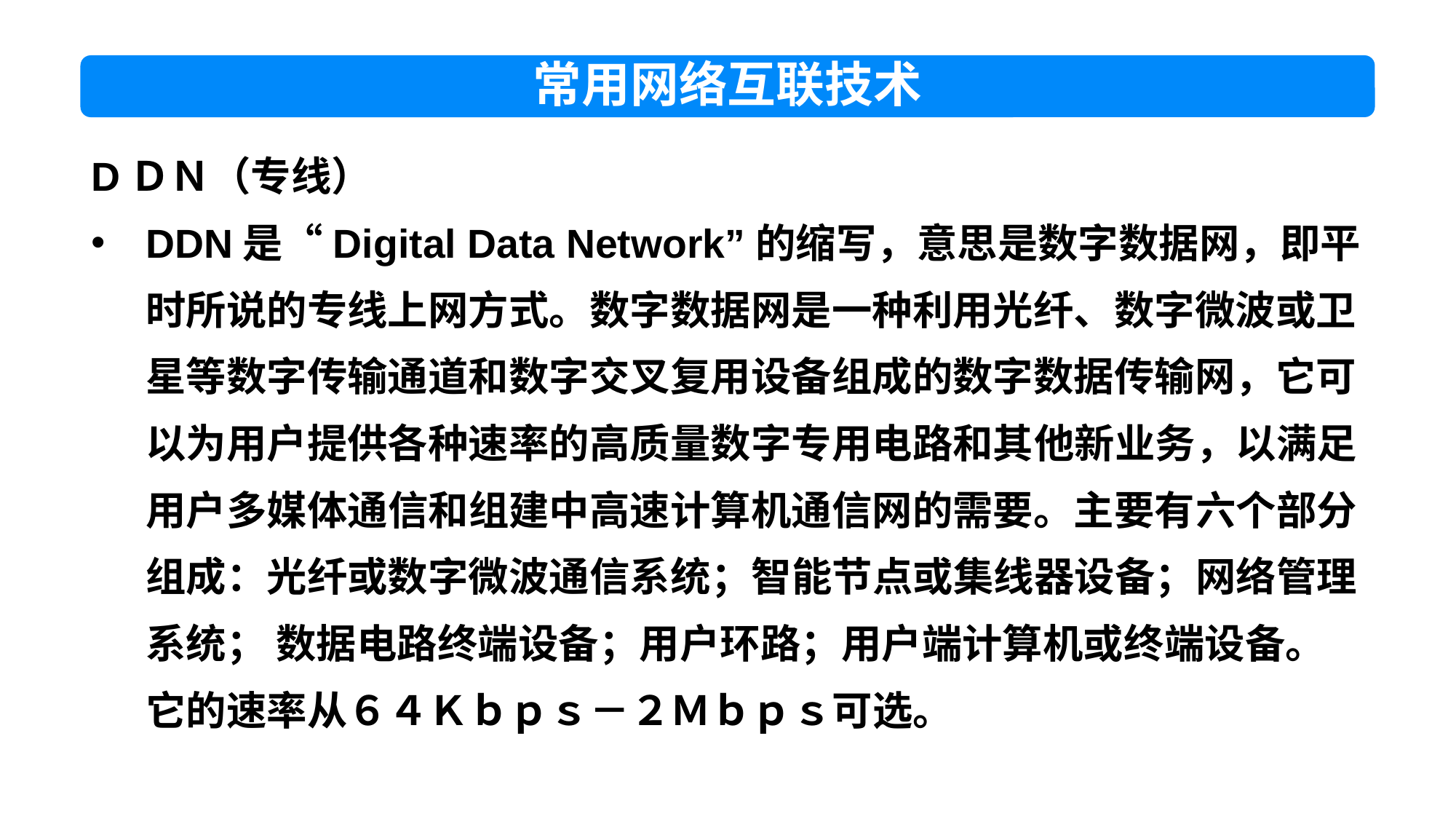

常用网络互联技术

DＤＮ（专线）
DDN是“Digital Data Network”的缩写，意思是数字数据网，即平时所说的专线上网方式。数字数据网是一种利用光纤、数字微波或卫星等数字传输通道和数字交叉复用设备组成的数字数据传输网，它可以为用户提供各种速率的高质量数字专用电路和其他新业务，以满足用户多媒体通信和组建中高速计算机通信网的需要。主要有六个部分组成：光纤或数字微波通信系统；智能节点或集线器设备；网络管理系统； 数据电路终端设备；用户环路；用户端计算机或终端设备。它的速率从６４Ｋｂｐｓ－２Ｍｂｐｓ可选。